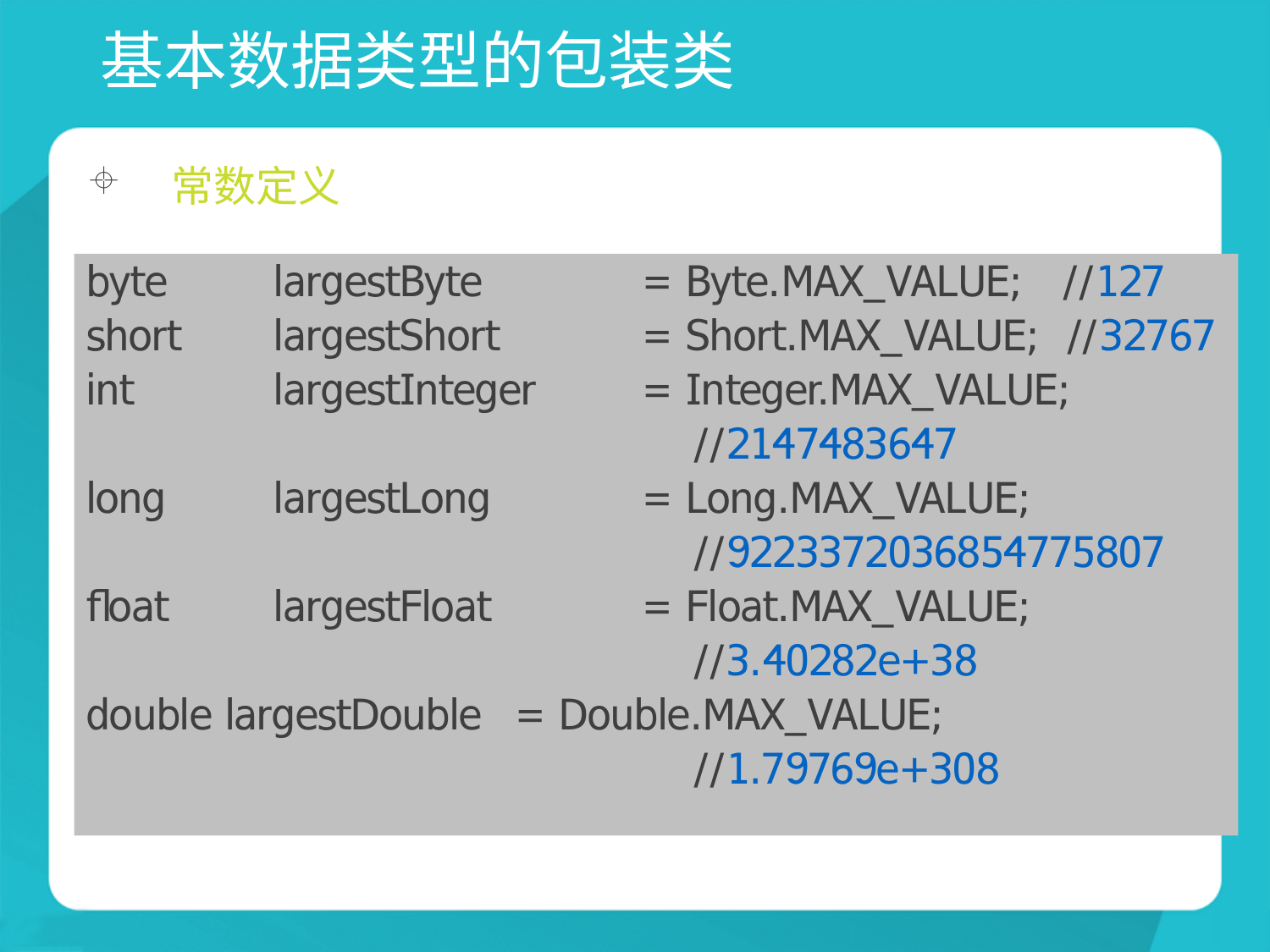

# 基本数据类型的包装类
常数定义
byte	 largestByte		= Byte.MAX_VALUE;   //127
short	 largestShort     	= Short.MAX_VALUE;  //32767
int 	 largestInteger      	= Integer.MAX_VALUE;
					    //2147483647
long	 largestLong       	= Long.MAX_VALUE;
					    //9223372036854775807
float	 largestFloat       	= Float.MAX_VALUE;
					    //3.40282e+38
double largestDouble	= Double.MAX_VALUE;
					    //1.79769e+308